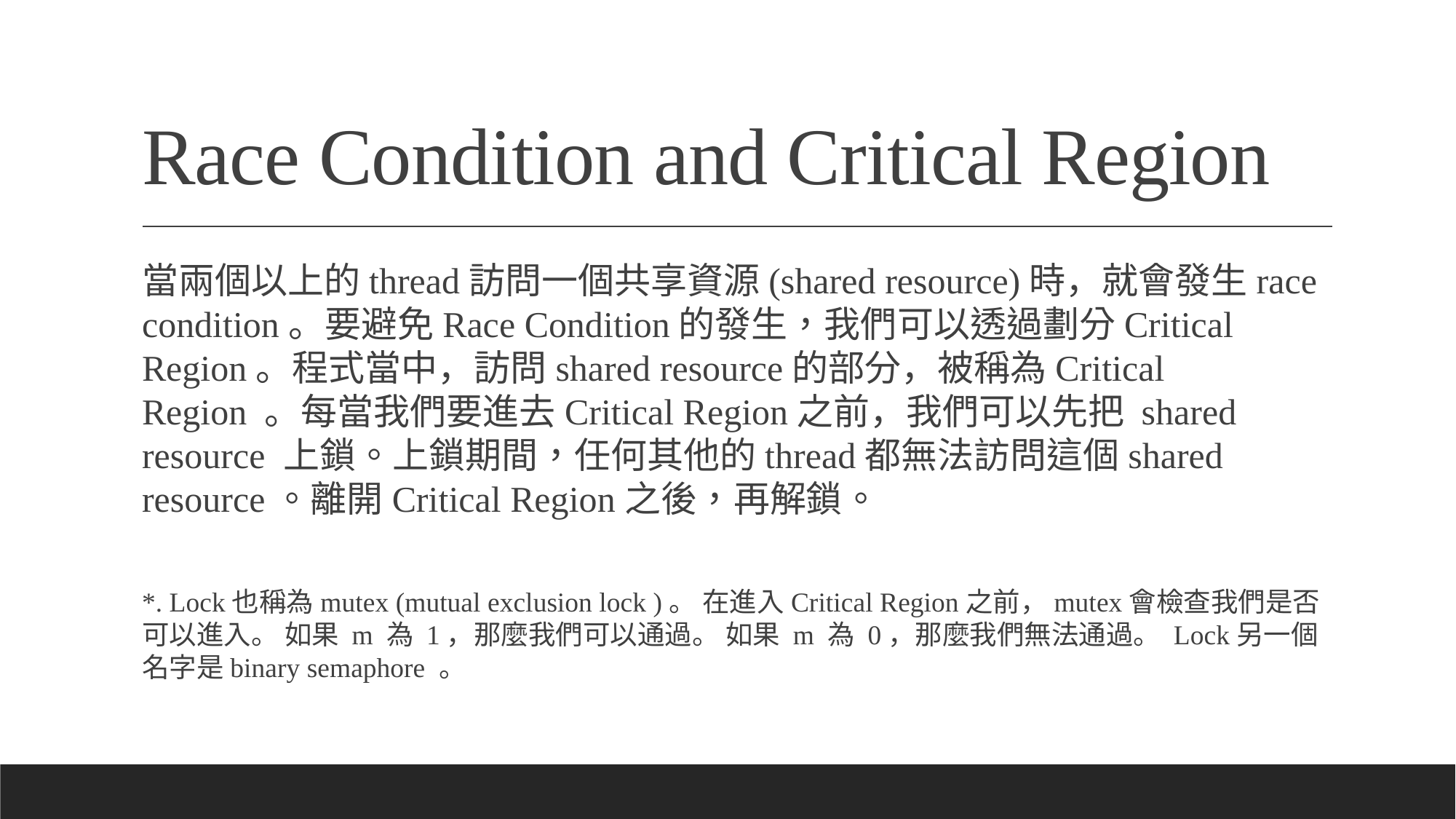

# Race Condition and Critical Region
當兩個以上的thread訪問一個共享資源(shared resource)時，就會發生race condition。要避免Race Condition的發生，我們可以透過劃分Critical Region。程式當中，訪問shared resource的部分，被稱為Critical Region 。每當我們要進去Critical Region之前，我們可以先把 shared resource 上鎖。上鎖期間，任何其他的thread都無法訪問這個shared resource。離開Critical Region之後，再解鎖。
*. Lock也稱為mutex (mutual exclusion lock )。 在進入Critical Region之前，mutex會檢查我們是否可以進入。 如果 m 為 1，那麼我們可以通過。 如果 m 為 0，那麼我們無法通過。 Lock另一個名字是binary semaphore 。